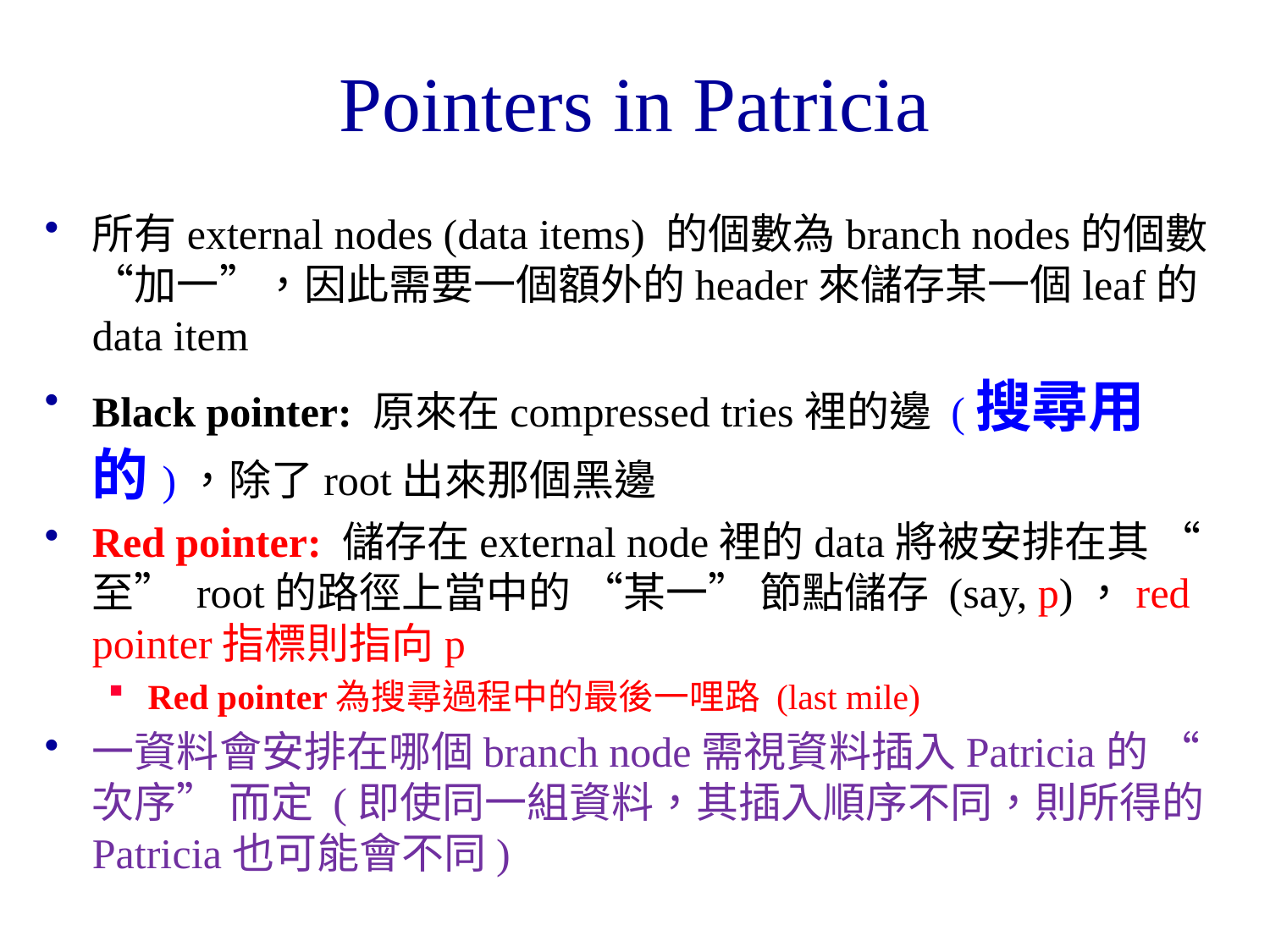

# Pointers in Patricia
所有external nodes (data items) 的個數為branch nodes的個數 “加一”，因此需要一個額外的header來儲存某一個leaf的data item
Black pointer: 原來在compressed tries裡的邊 (搜尋用的)，除了root出來那個黑邊
Red pointer: 儲存在external node裡的data將被安排在其 “至” root的路徑上當中的 “某一” 節點儲存 (say, p)，red pointer指標則指向p
Red pointer為搜尋過程中的最後一哩路 (last mile)
一資料會安排在哪個branch node需視資料插入Patricia的 “次序” 而定 (即使同一組資料，其插入順序不同，則所得的Patricia也可能會不同)